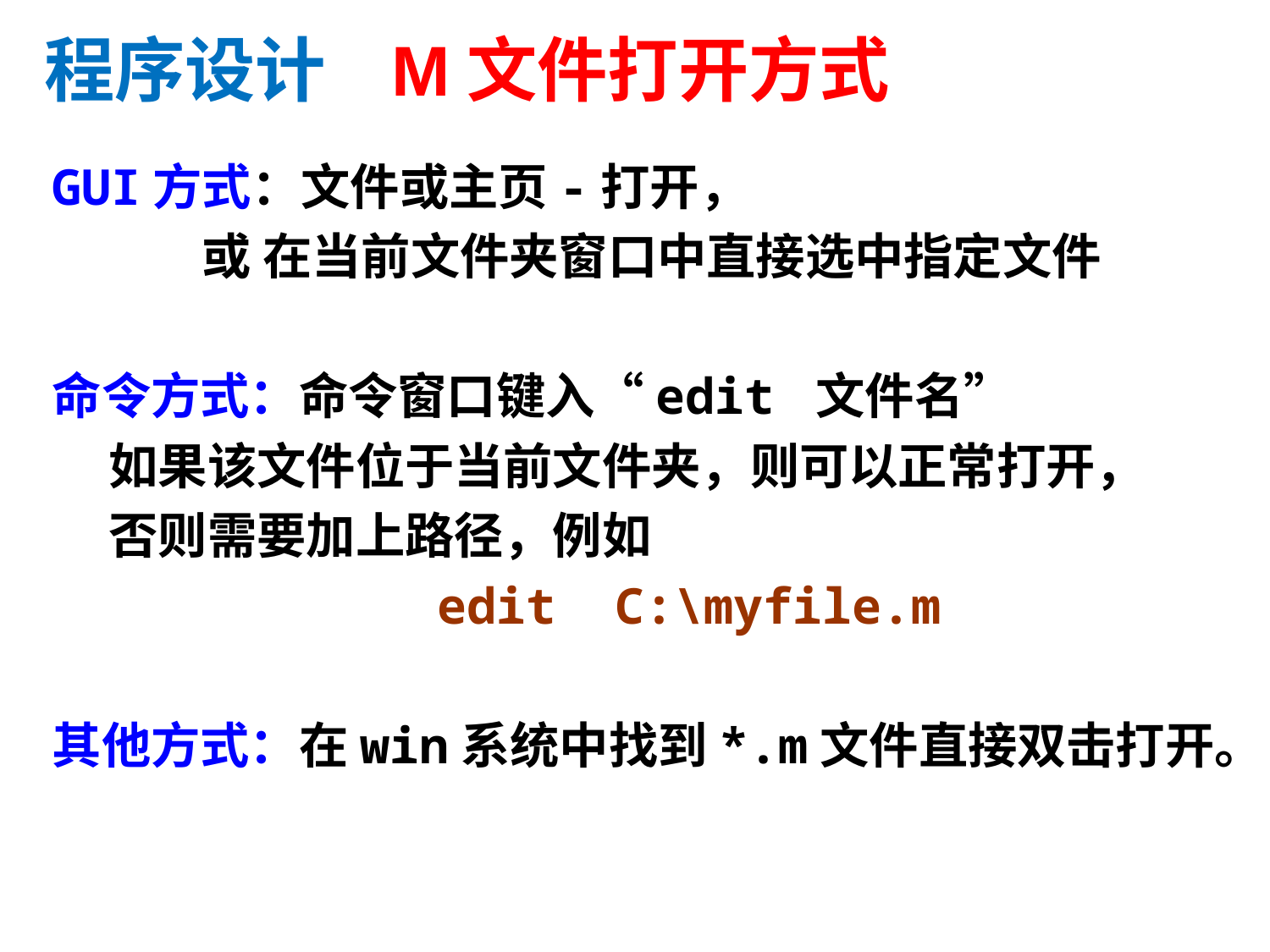

程序设计   M文件打开方式
GUI方式：文件或主页-打开，
	 或 在当前文件夹窗口中直接选中指定文件

命令方式：命令窗口键入“edit 文件名”
    如果该文件位于当前文件夹，则可以正常打开，
    否则需要加上路径，例如
             edit  C:\myfile.m

其他方式：在win系统中找到*.m文件直接双击打开。